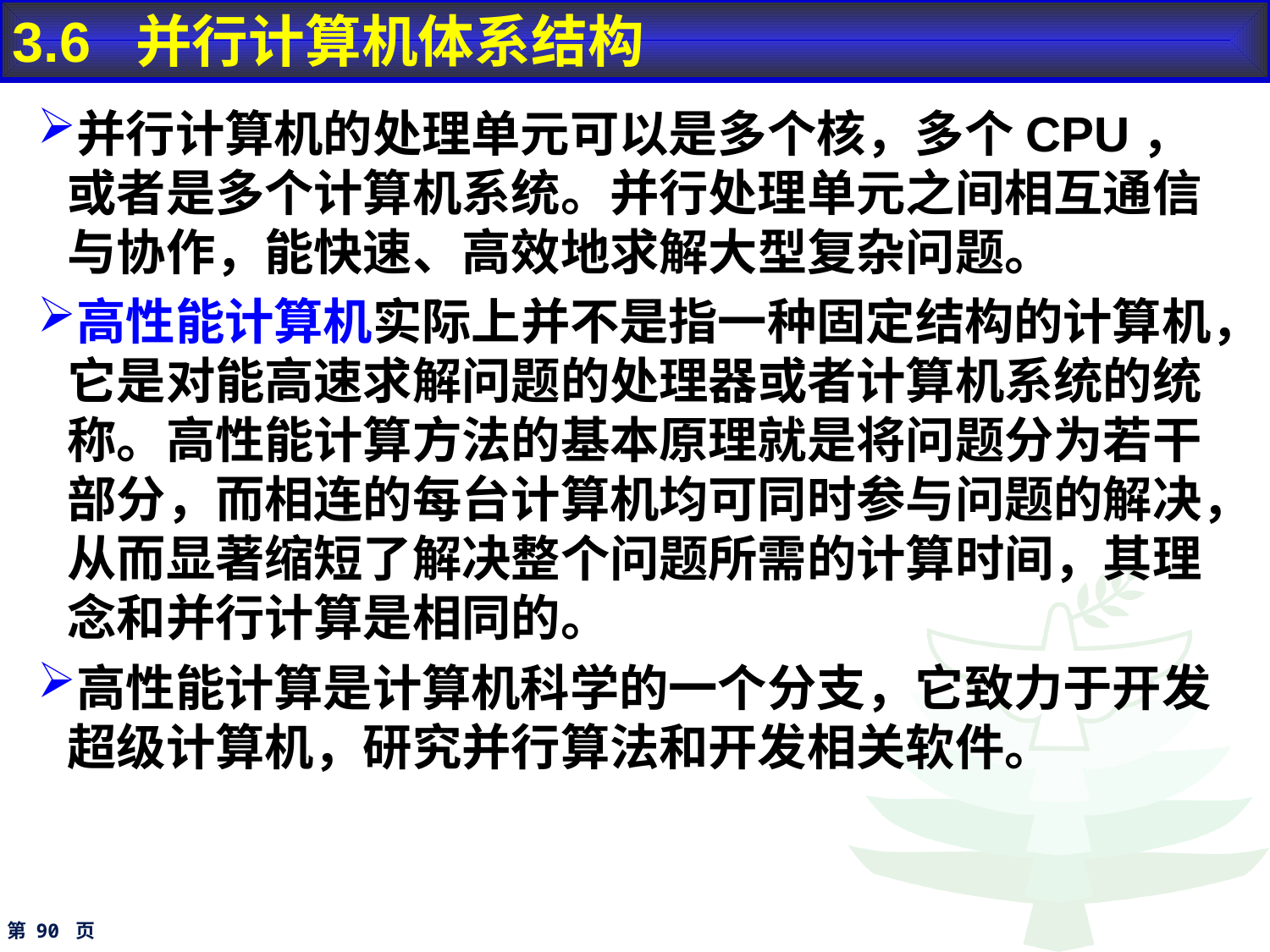

3.6  并行计算机体系结构
并行计算机的处理单元可以是多个核，多个CPU，或者是多个计算机系统。并行处理单元之间相互通信与协作，能快速、高效地求解大型复杂问题。
高性能计算机实际上并不是指一种固定结构的计算机，它是对能高速求解问题的处理器或者计算机系统的统称。高性能计算方法的基本原理就是将问题分为若干部分，而相连的每台计算机均可同时参与问题的解决，从而显著缩短了解决整个问题所需的计算时间，其理念和并行计算是相同的。
高性能计算是计算机科学的一个分支，它致力于开发超级计算机，研究并行算法和开发相关软件。